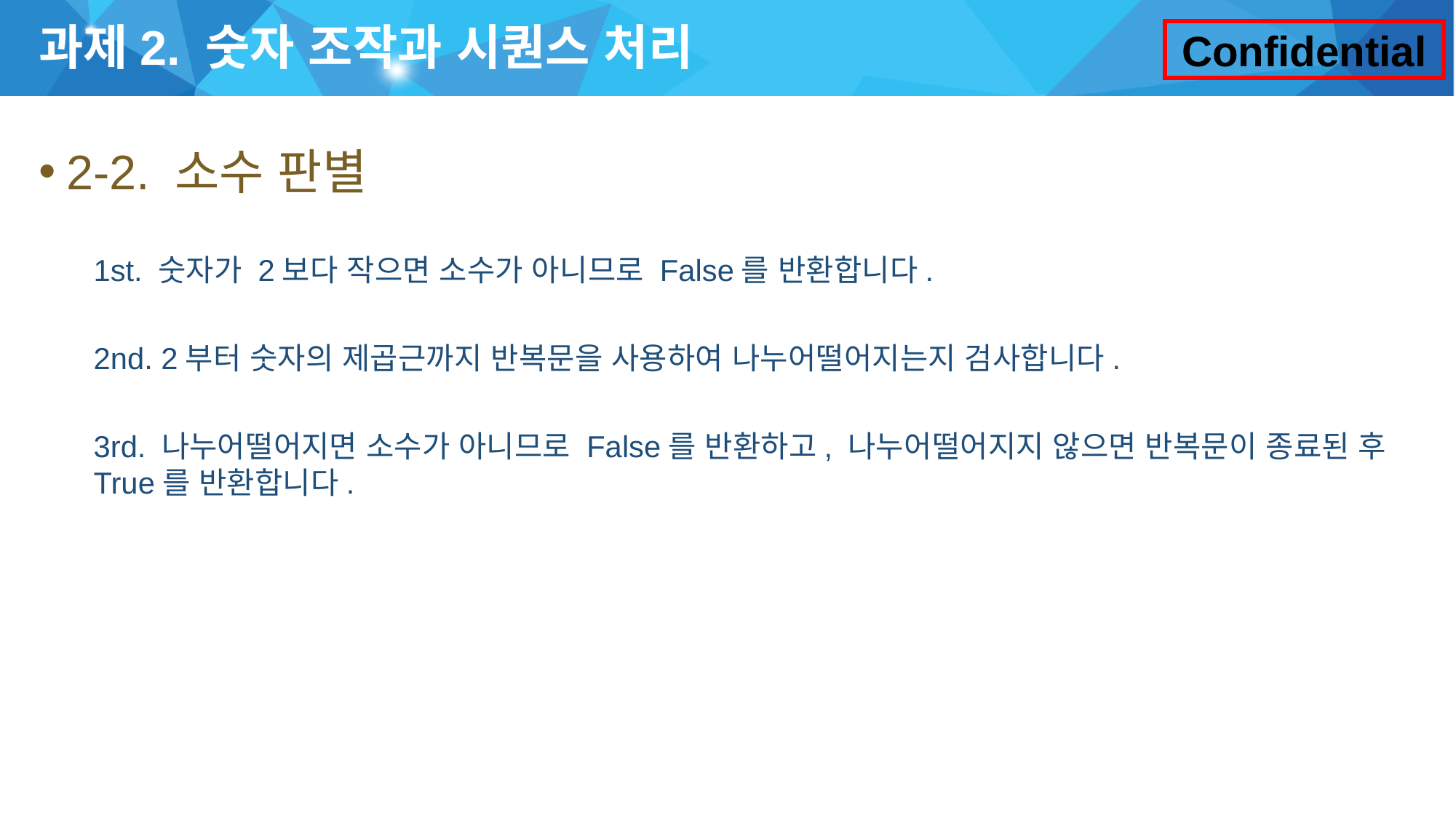

# 과제2. 숫자 조작과 시퀀스 처리
2-2. 소수 판별

1st. 숫자가 2보다 작으면 소수가 아니므로 False를 반환합니다.

2nd. 2부터 숫자의 제곱근까지 반복문을 사용하여 나누어떨어지는지 검사합니다.

3rd. 나누어떨어지면 소수가 아니므로 False를 반환하고, 나누어떨어지지 않으면 반복문이 종료된 후 True를 반환합니다.